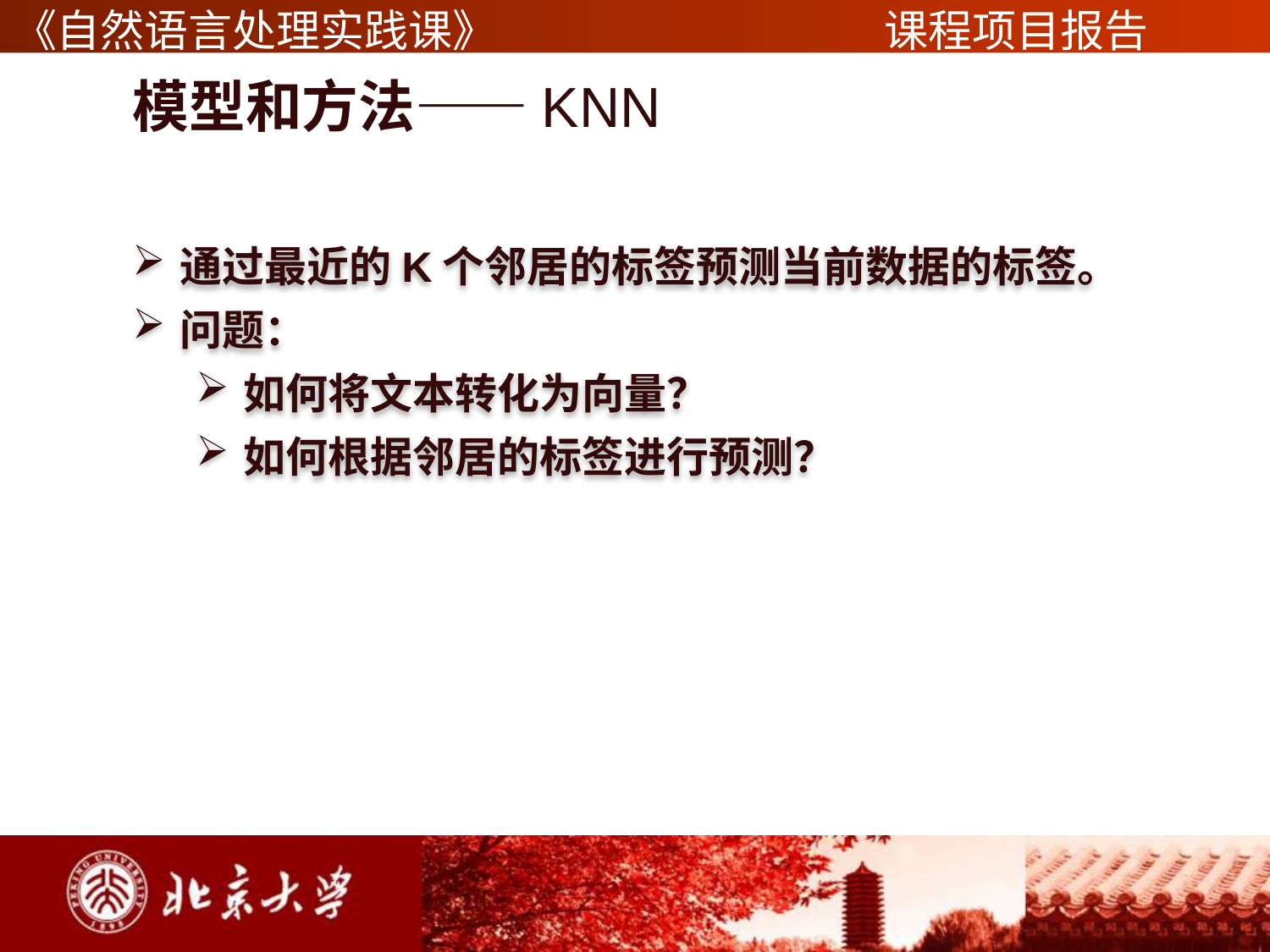

# 模型和方法——KNN
通过最近的K个邻居的标签预测当前数据的标签。
问题：
如何将文本转化为向量？
如何根据邻居的标签进行预测？